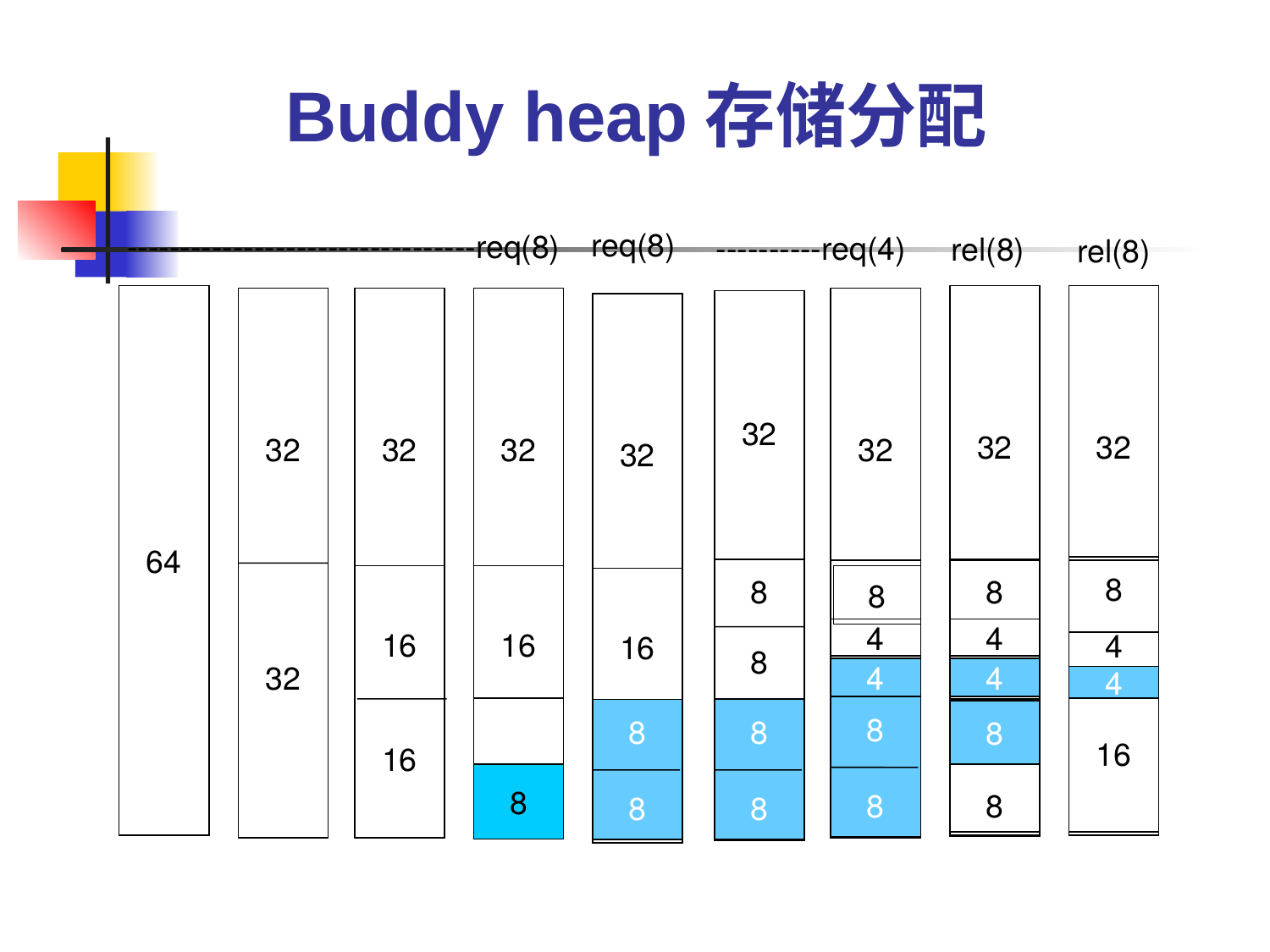

Buddy heap存储分配
req(8)
---------------------------------req(8)
----------req(4)
rel(8)
rel(8)

64

32

32

8

4
4
32

32

32

32

32

32

8

32

8

8

16
16

16
16

8
16

4
4

4
4
4

8

8

8
8

8

8

8

8

8

8

8

8